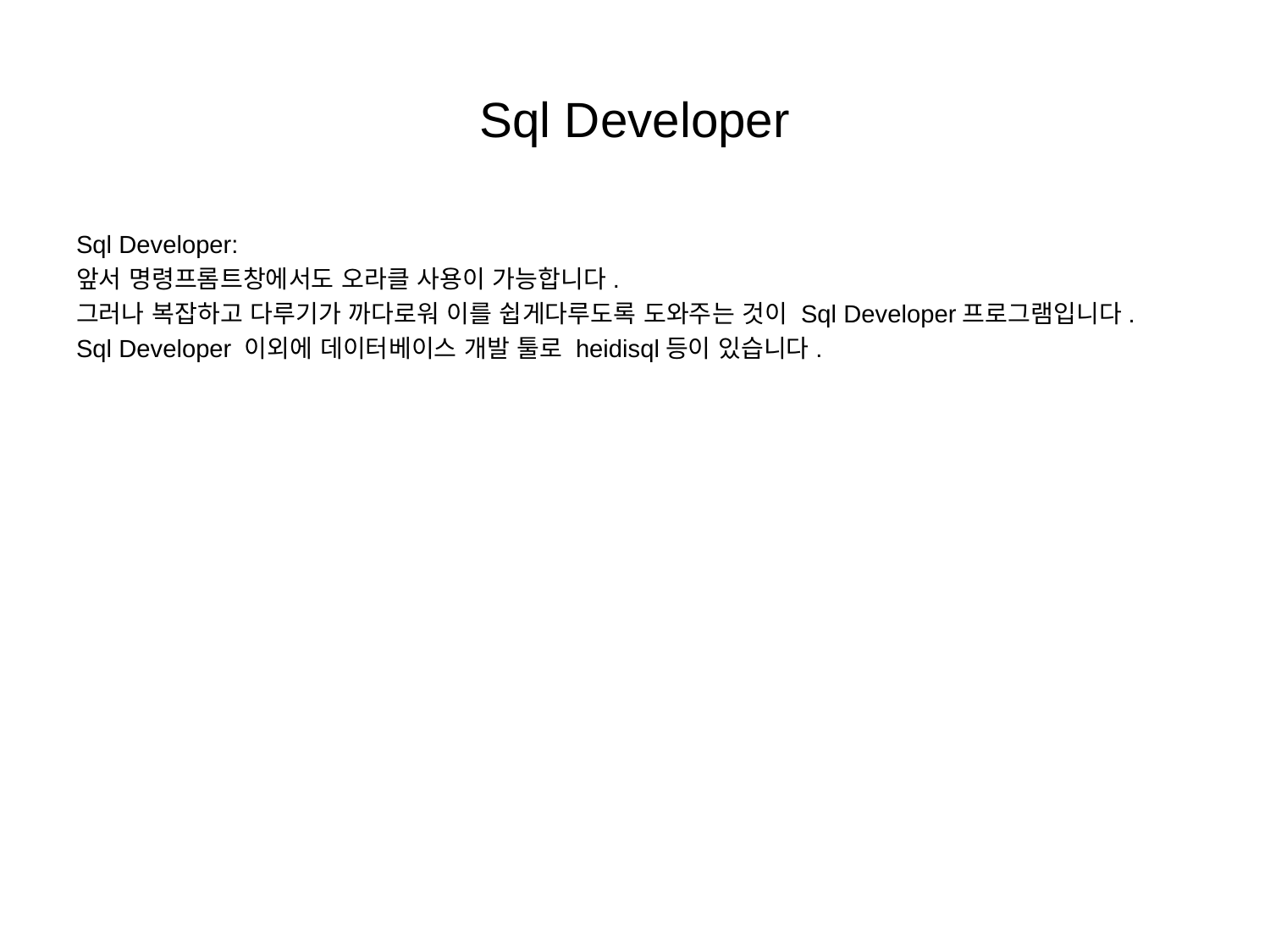

# Sql Developer
Sql Developer:
앞서 명령프롬트창에서도 오라클 사용이 가능합니다.
그러나 복잡하고 다루기가 까다로워 이를 쉽게다루도록 도와주는 것이 Sql Developer프로그램입니다.
Sql Developer 이외에 데이터베이스 개발 툴로 heidisql등이 있습니다.